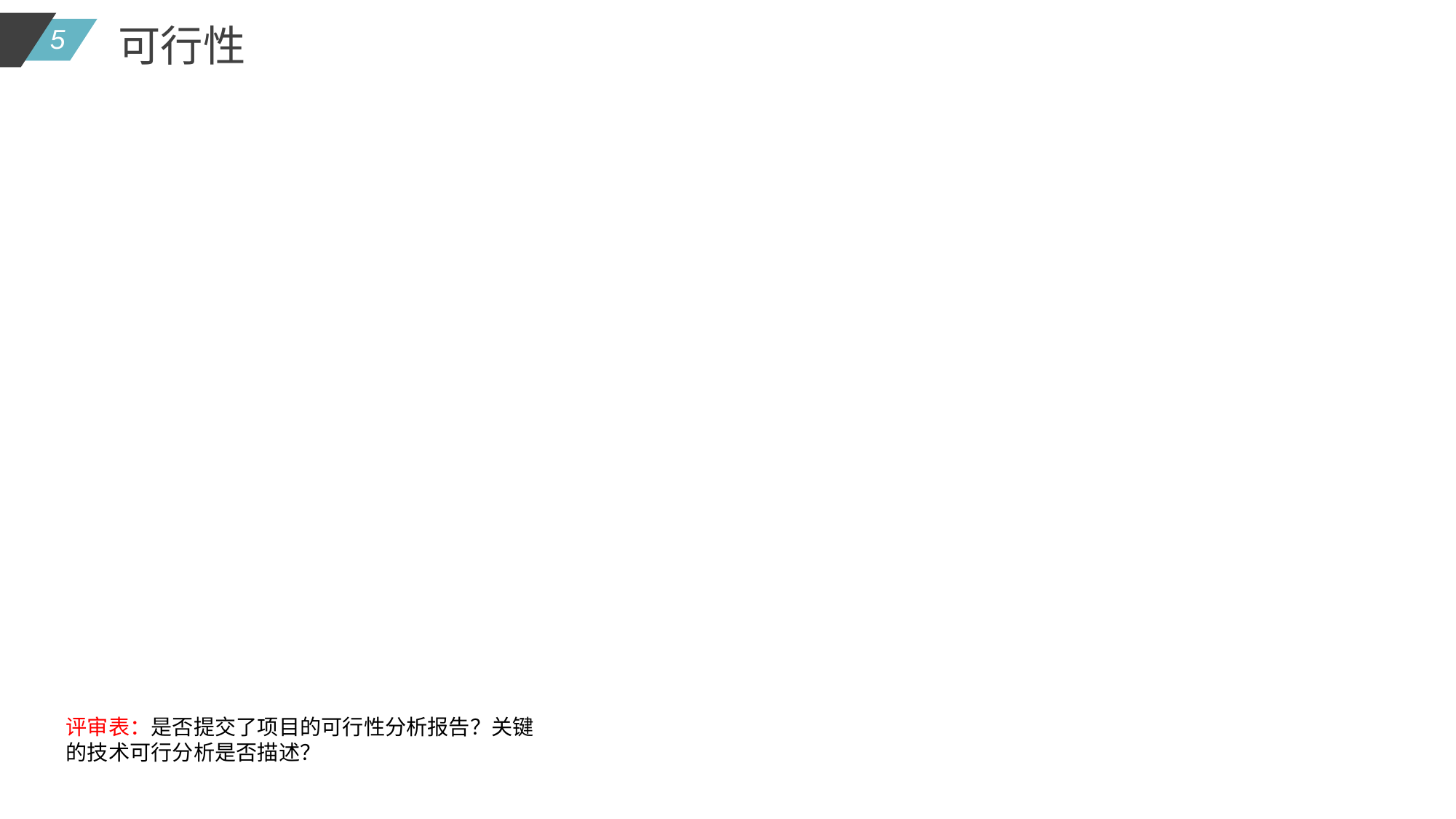

可行性
       本次作业，本项目决定将将该游戏与市面上常见的手游模式结合起来，制作一款微信小程序版的飞翔的小鸟。
评审表：是否提交了项目的可行性分析报告？关键的技术可行分析是否描述？